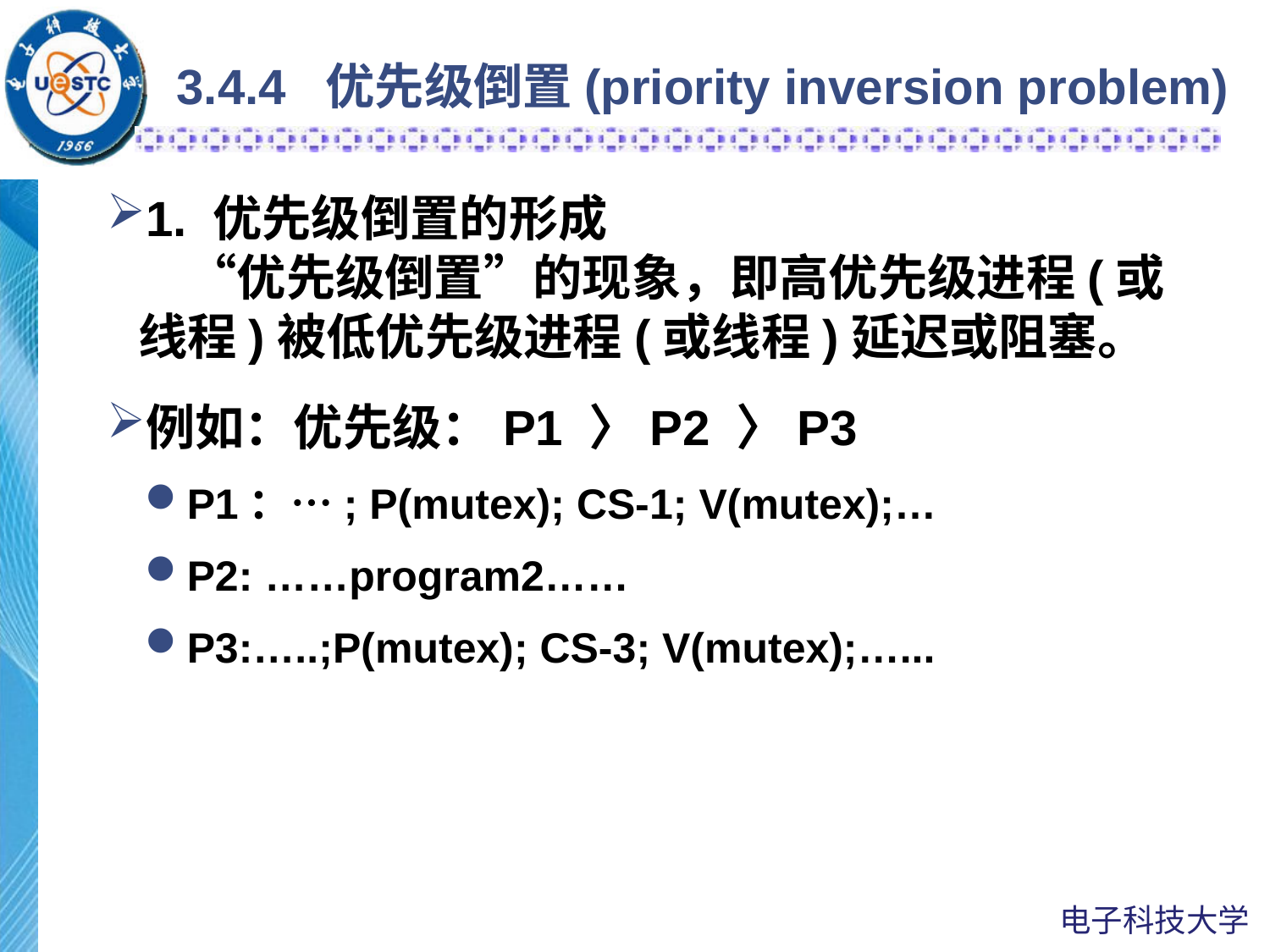

# 3.4.4  优先级倒置(priority inversion problem)
1. 优先级倒置的形成
　“优先级倒置”的现象，即高优先级进程(或线程)被低优先级进程(或线程)延迟或阻塞。
例如：优先级：P1 〉P2 〉P3
P1：…; P(mutex); CS-1; V(mutex);…
P2: ……program2……
P3:…..;P(mutex); CS-3; V(mutex);…...